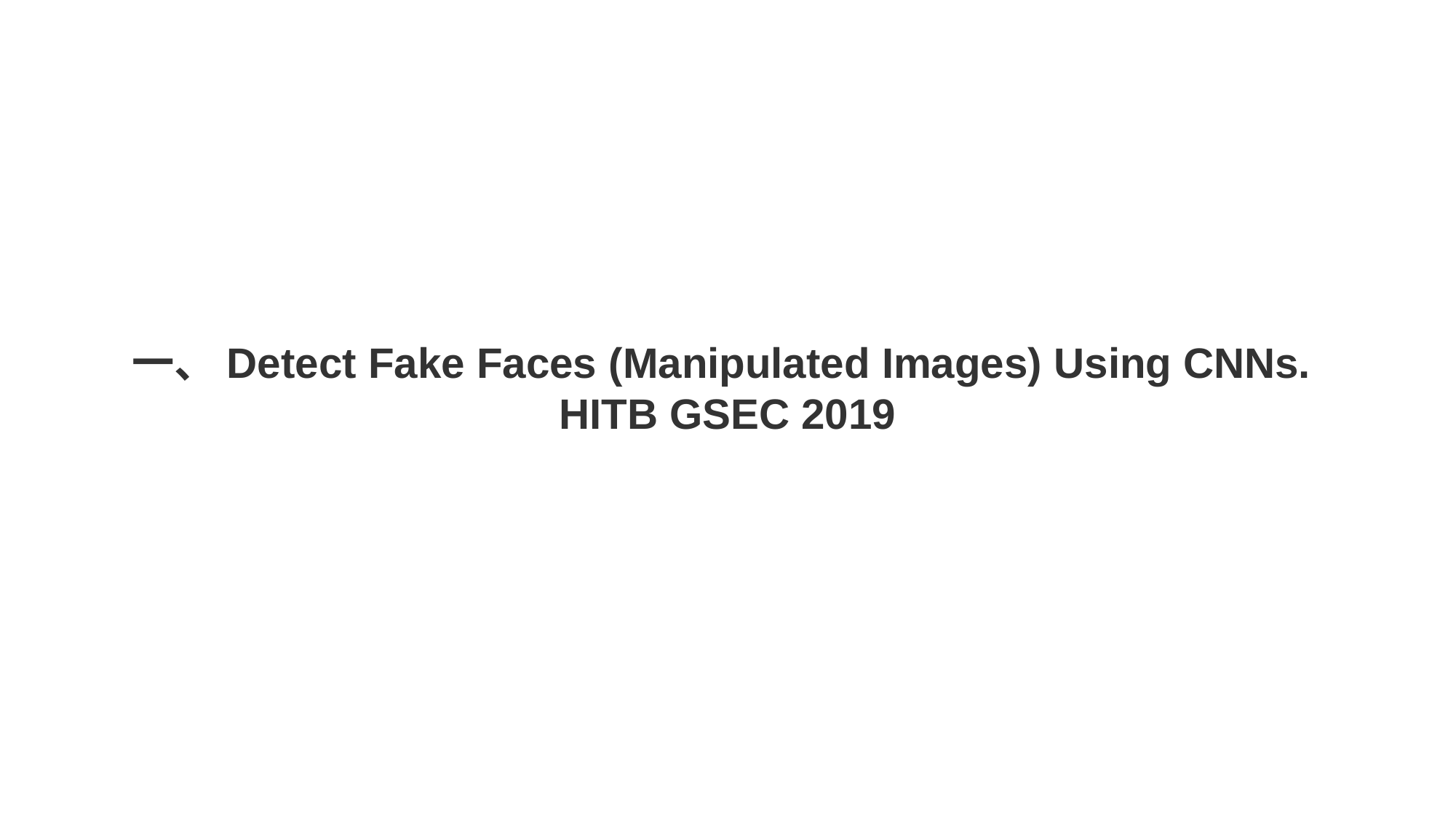

一、Detect Fake Faces (Manipulated Images) Using CNNs.
HITB GSEC 2019